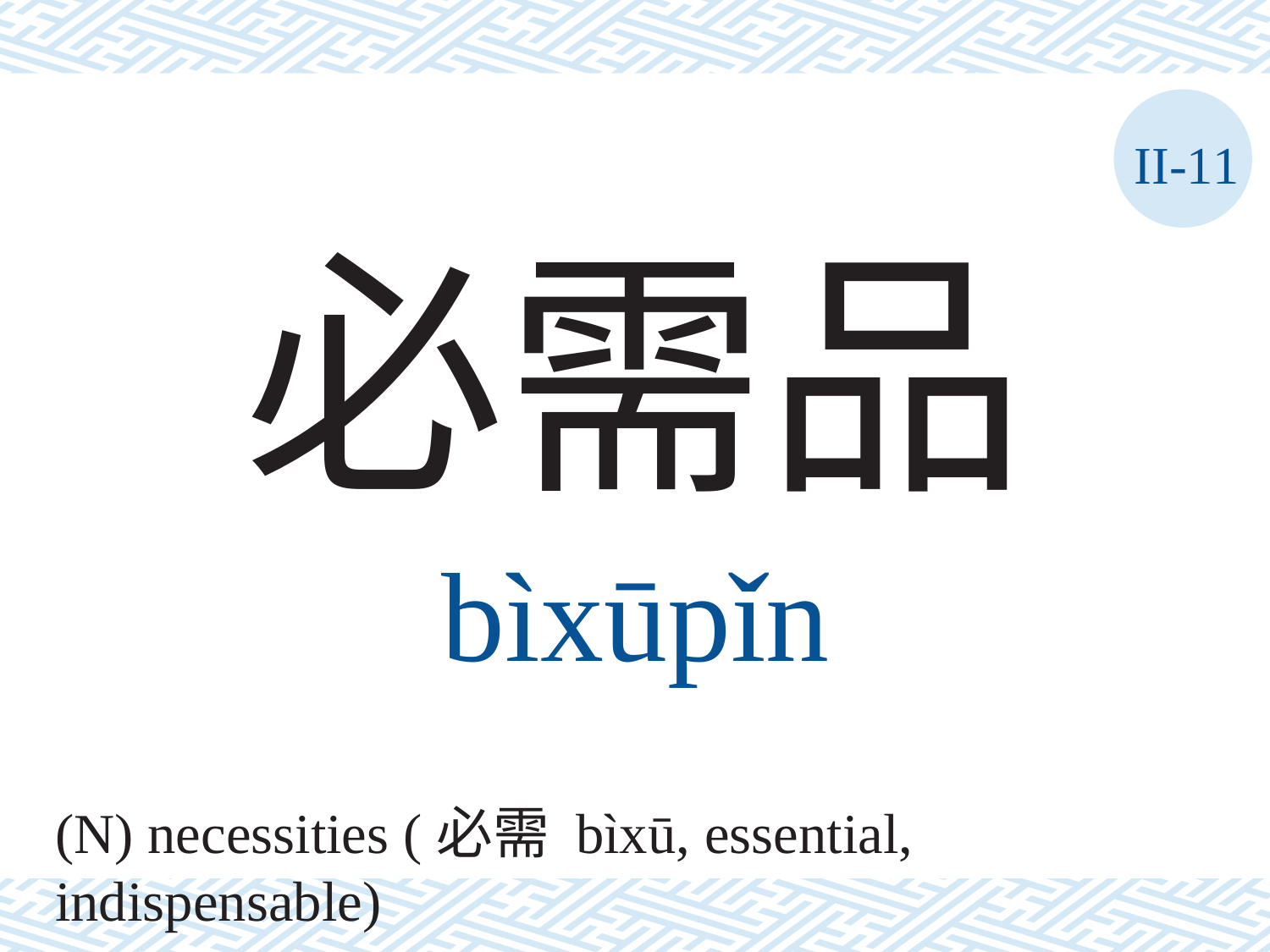

II-11
必需品
bìxūpǐn
(N) necessities (必需 bìxū, essential, indispensable)